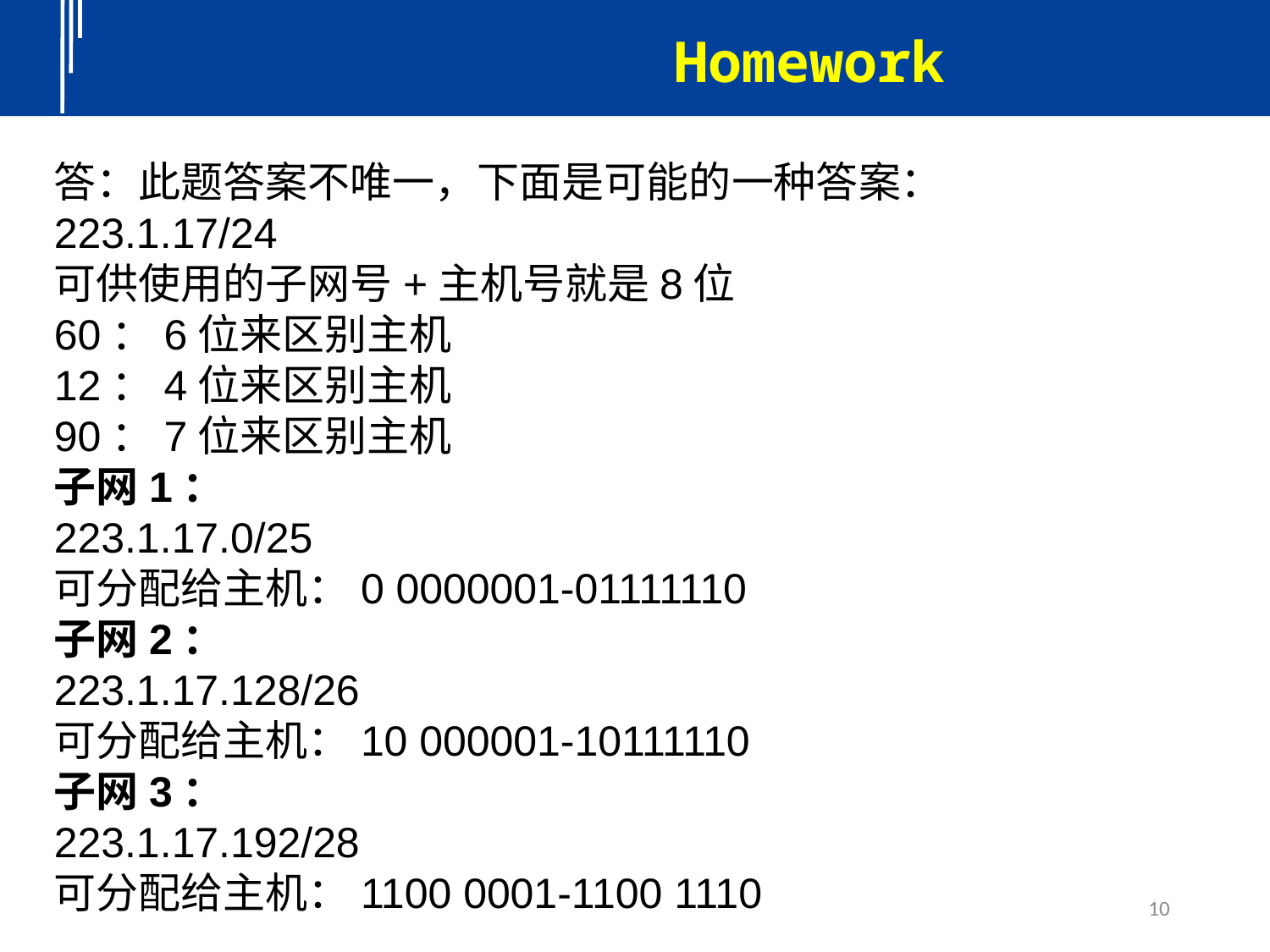

Homework
答：此题答案不唯一，下面是可能的一种答案：
223.1.17/24
可供使用的子网号+主机号就是8位
60：6位来区别主机
12：4位来区别主机
90：7位来区别主机
子网1：
223.1.17.0/25
可分配给主机：0 0000001-01111110
子网2：
223.1.17.128/26
可分配给主机：10 000001-10111110
子网3：
223.1.17.192/28
可分配给主机：1100 0001-1100 1110

10